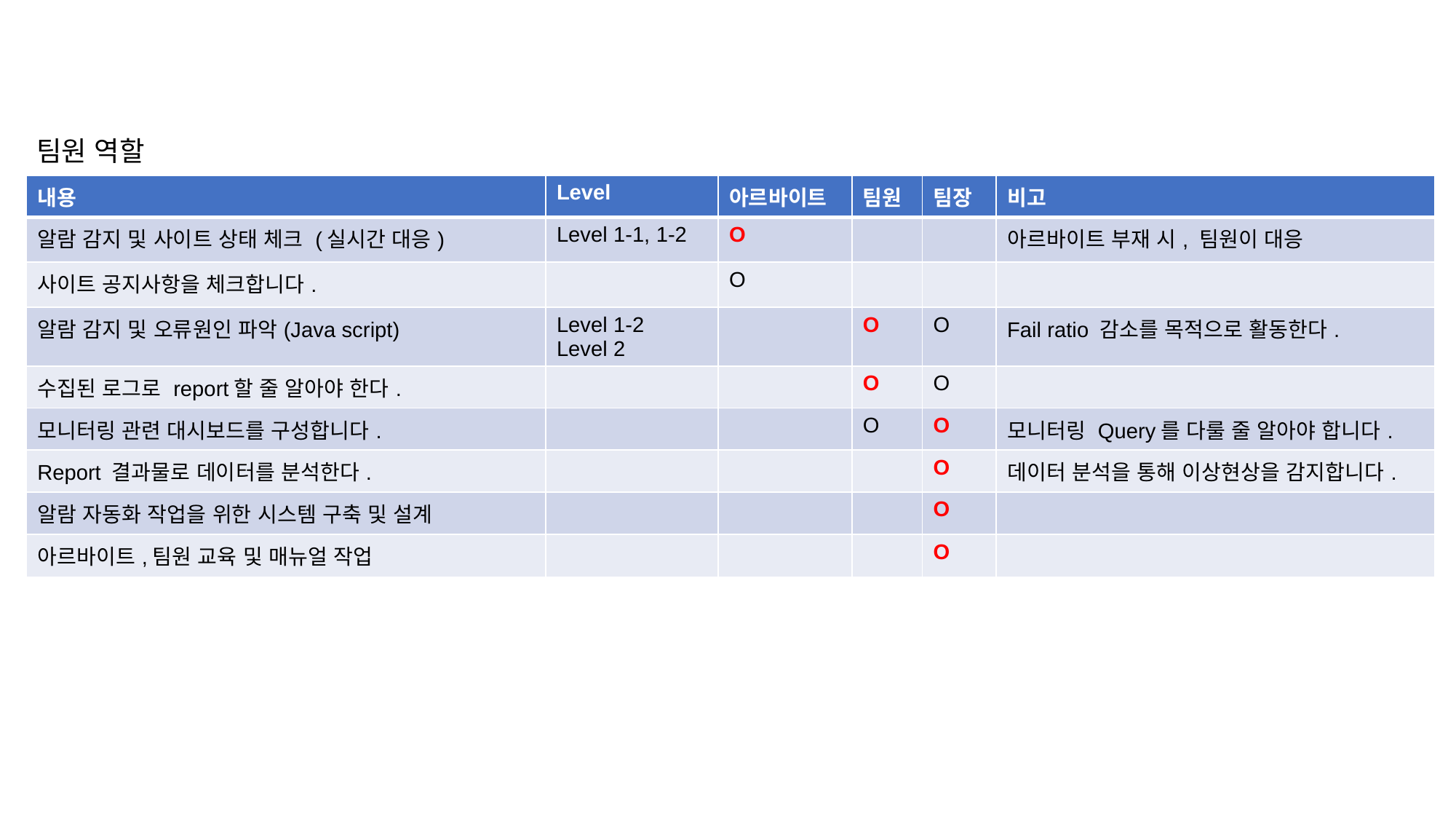

팀원 역할
| 내용 | Level | 아르바이트 | 팀원 | 팀장 | 비고 |
| --- | --- | --- | --- | --- | --- |
| 알람 감지 및 사이트 상태 체크 (실시간 대응) | Level 1-1, 1-2 | O |  |  | 아르바이트 부재 시, 팀원이 대응 |
| 사이트 공지사항을 체크합니다. |  | O |  |  |  |
| 알람 감지 및 오류원인 파악(Java script) | Level 1-2 Level 2 |  | O | O | Fail ratio 감소를 목적으로 활동한다. |
| 수집된 로그로 report할 줄 알아야 한다. |  |  | O | O |  |
| 모니터링 관련 대시보드를 구성합니다. |  |  | O | O | 모니터링 Query를 다룰 줄 알아야 합니다. |
| Report 결과물로 데이터를 분석한다. |  |  |  | O | 데이터 분석을 통해 이상현상을 감지합니다. |
| 알람 자동화 작업을 위한 시스템 구축 및 설계 |  |  |  | O |  |
| 아르바이트,팀원 교육 및 매뉴얼 작업 |  |  |  | O |  |